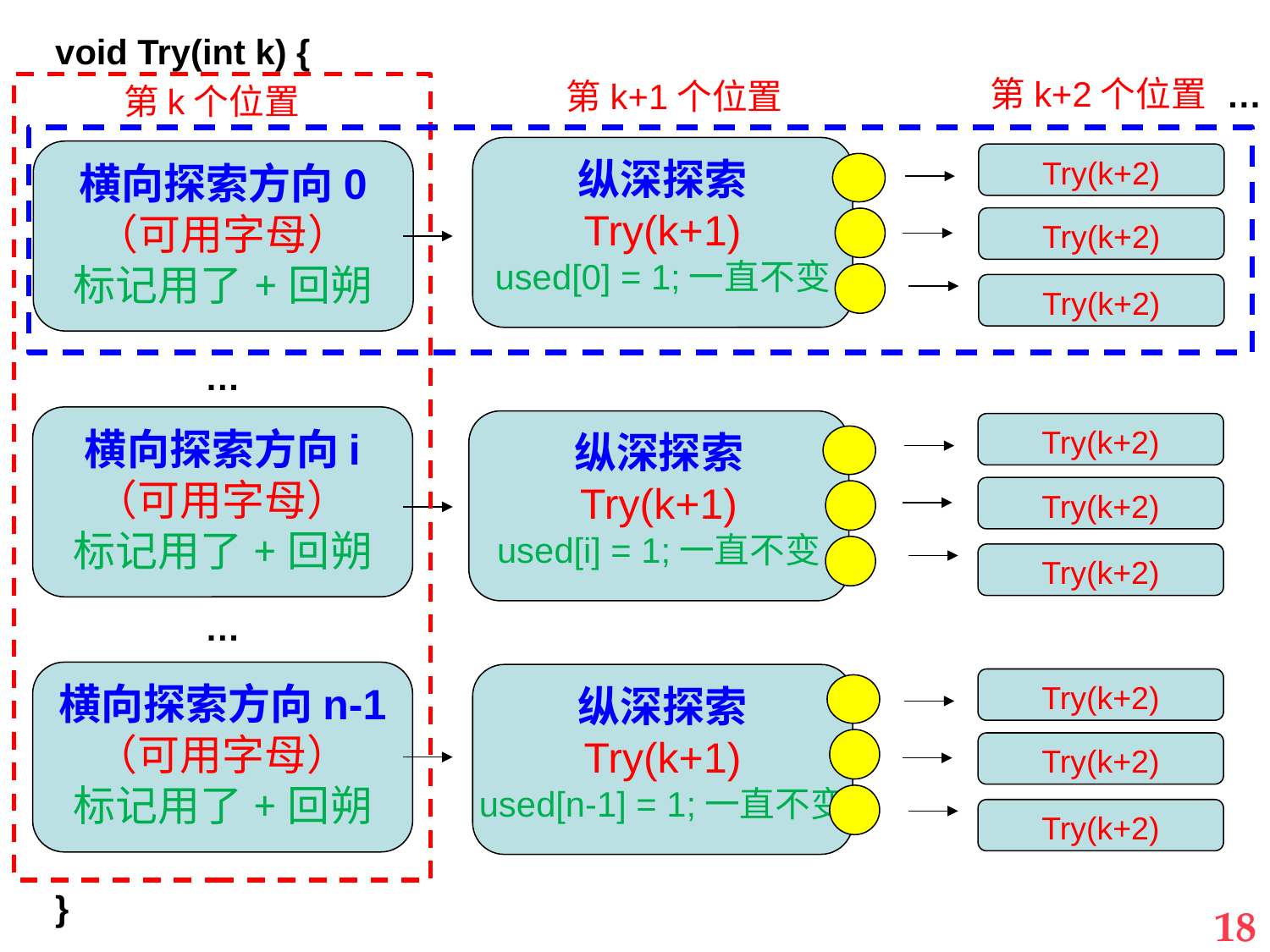

void Try(int k) {

}
第k+2个位置

…
第k+1个位置
第k个位置

纵深探索
Try(k+1)
used[0] = 1;一直不变

横向探索方向0
（可用字母）
标记用了+回朔
Try(k+2)

Try(k+2)

Try(k+2)

…
横向探索方向i
（可用字母）
标记用了+回朔
纵深探索
Try(k+1)
used[i] = 1;一直不变

Try(k+2)

Try(k+2)

Try(k+2)

…
横向探索方向n-1
（可用字母）
标记用了+回朔
纵深探索
Try(k+1)
used[n-1] = 1;一直不变

Try(k+2)

Try(k+2)

Try(k+2)